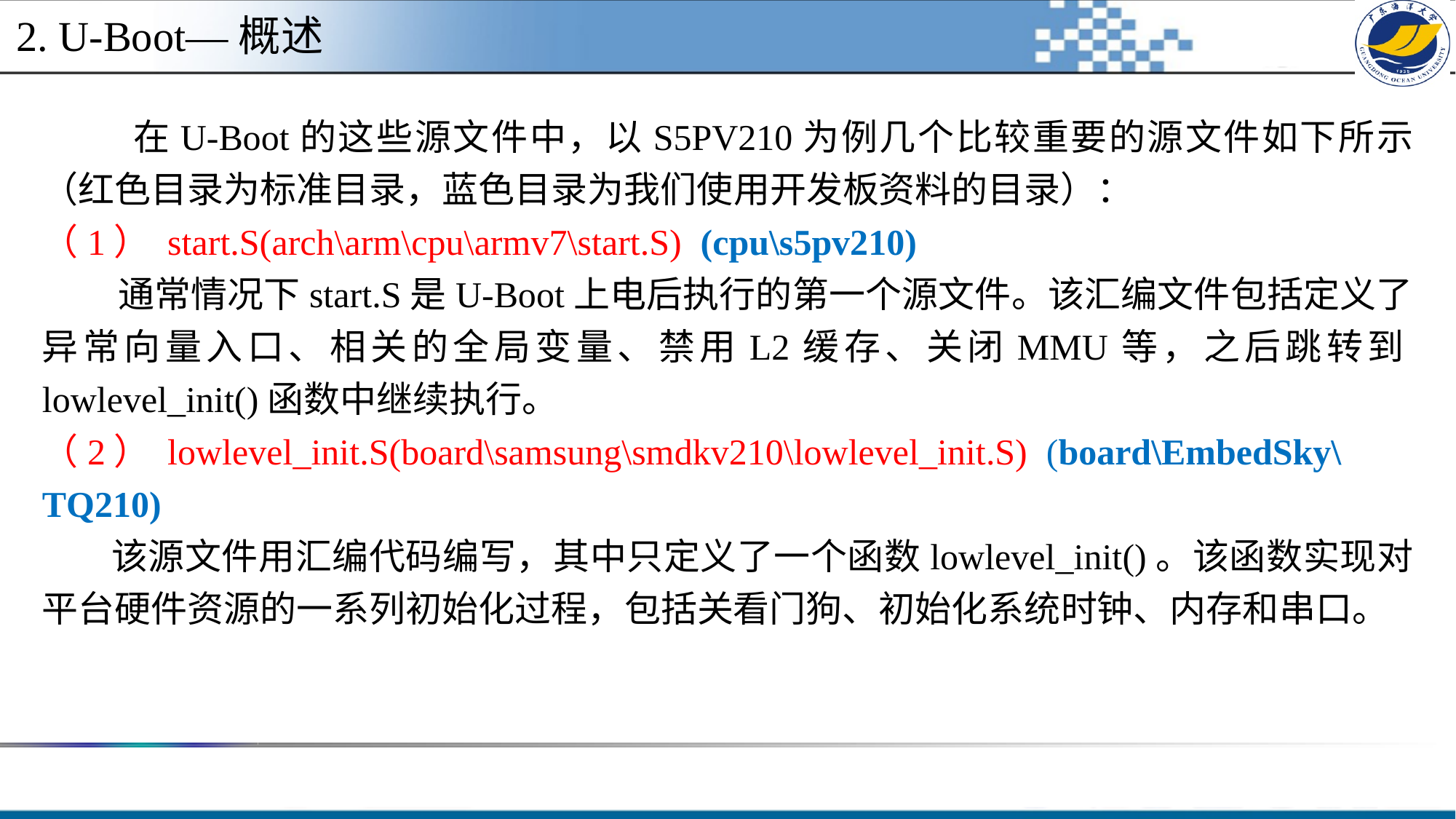

2. U-Boot—概述
        在U-Boot的这些源文件中，以S5PV210为例几个比较重要的源文件如下所示（红色目录为标准目录，蓝色目录为我们使用开发板资料的目录）：
（1） start.S(arch\arm\cpu\armv7\start.S)  (cpu\s5pv210)
        通常情况下start.S是U-Boot上电后执行的第一个源文件。该汇编文件包括定义了异常向量入口、相关的全局变量、禁用L2缓存、关闭MMU等，之后跳转到lowlevel_init()函数中继续执行。
（2） lowlevel_init.S(board\samsung\smdkv210\lowlevel_init.S)  (board\EmbedSky\TQ210)
       该源文件用汇编代码编写，其中只定义了一个函数lowlevel_init()。该函数实现对平台硬件资源的一系列初始化过程，包括关看门狗、初始化系统时钟、内存和串口。